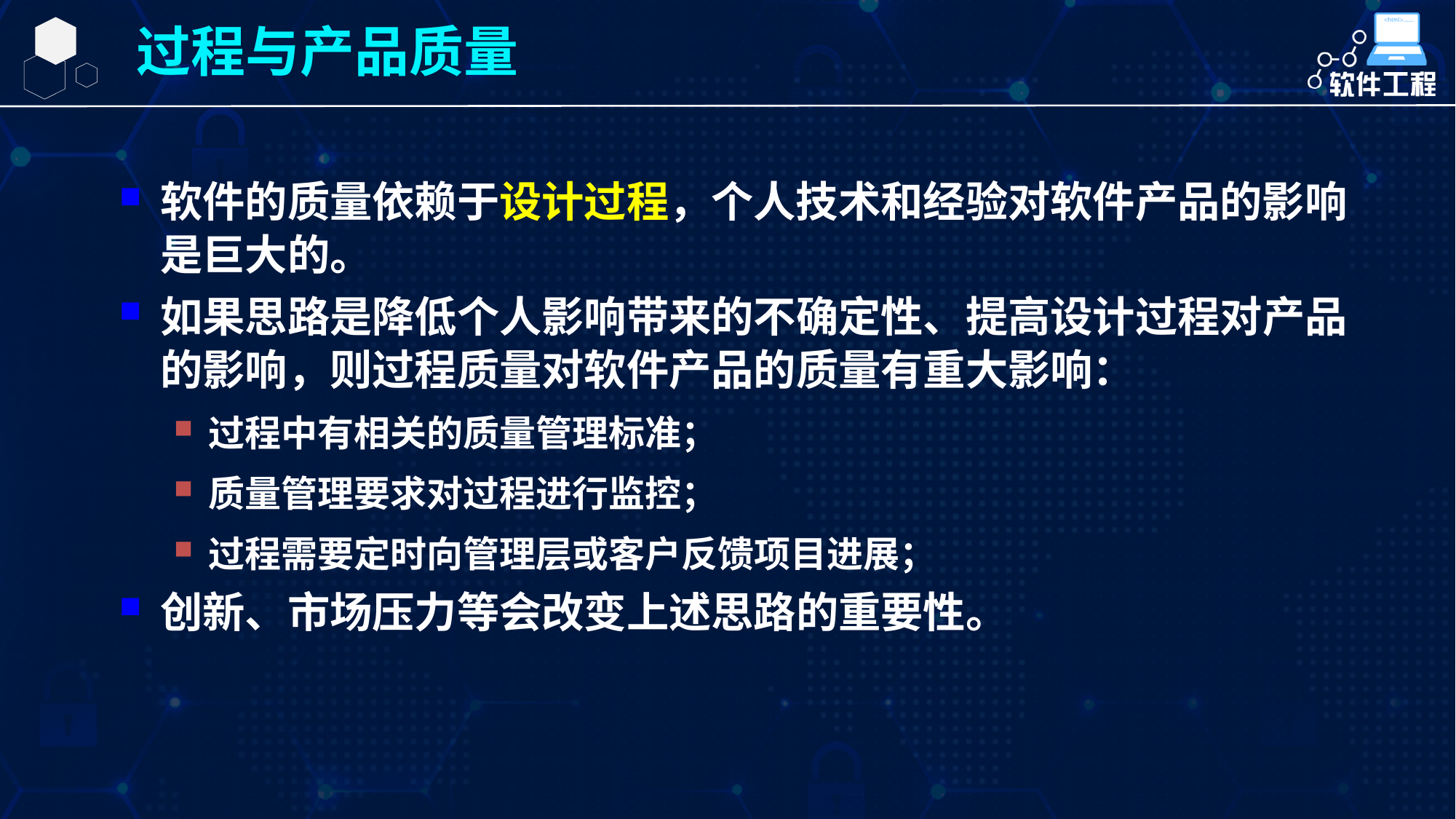

过程与产品质量
软件的质量依赖于设计过程，个人技术和经验对软件产品的影响是巨大的。
如果思路是降低个人影响带来的不确定性、提高设计过程对产品的影响，则过程质量对软件产品的质量有重大影响：
过程中有相关的质量管理标准；
质量管理要求对过程进行监控；
过程需要定时向管理层或客户反馈项目进展；
创新、市场压力等会改变上述思路的重要性。